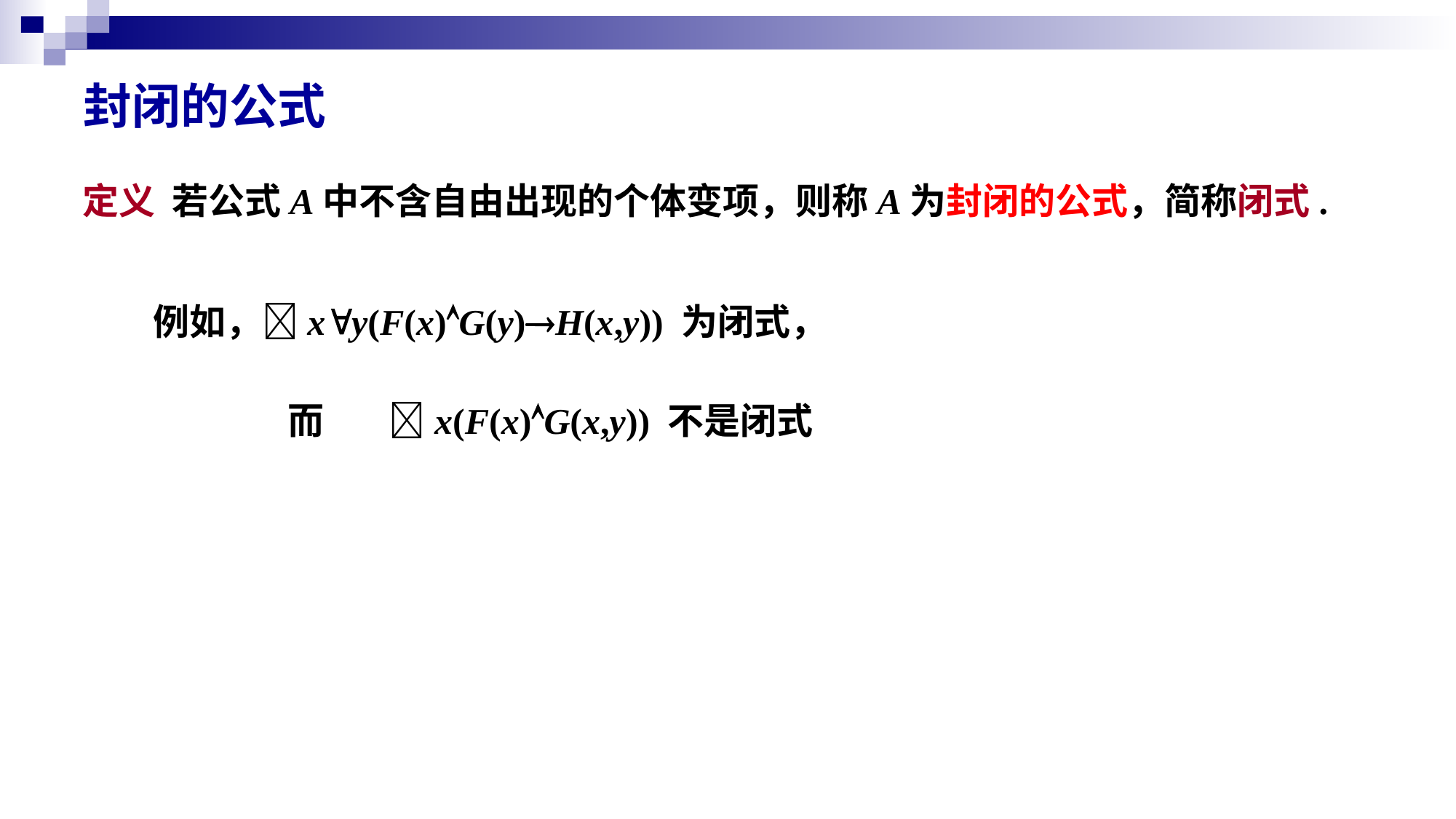

# 封闭的公式
定义  若公式A中不含自由出现的个体变项，则称A为封闭的公式，简称闭式.
例如，∀x∀y(F(x)∧G(y)→H(x,y)) 为闭式，
而        ∃x(F(x)∧G(x,y)) 不是闭式